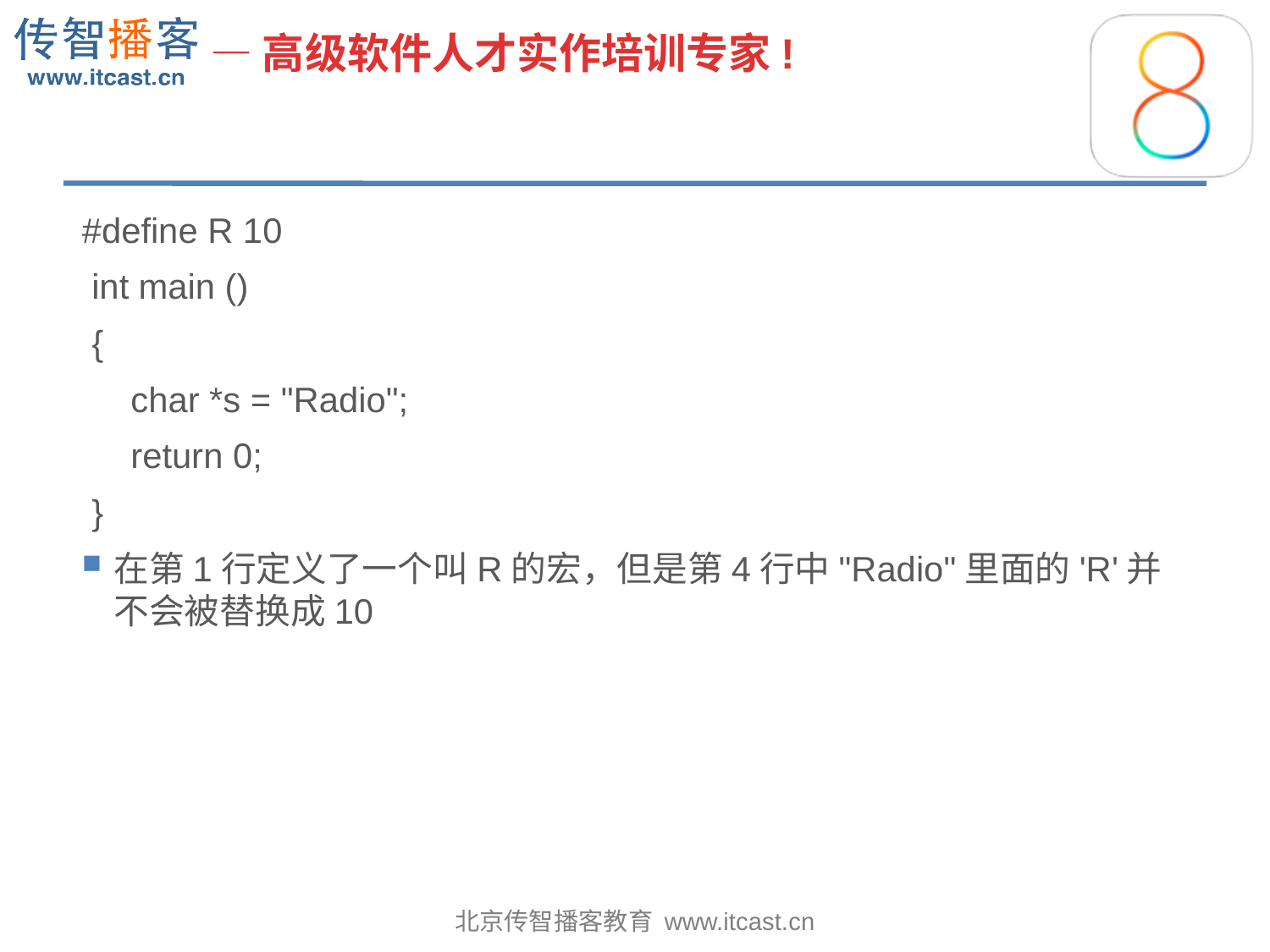

#
#define R 10
 int main ()
 {
     char *s = "Radio";
     return 0;
 }
在第1行定义了一个叫R的宏，但是第4行中"Radio"里面的'R'并不会被替换成10